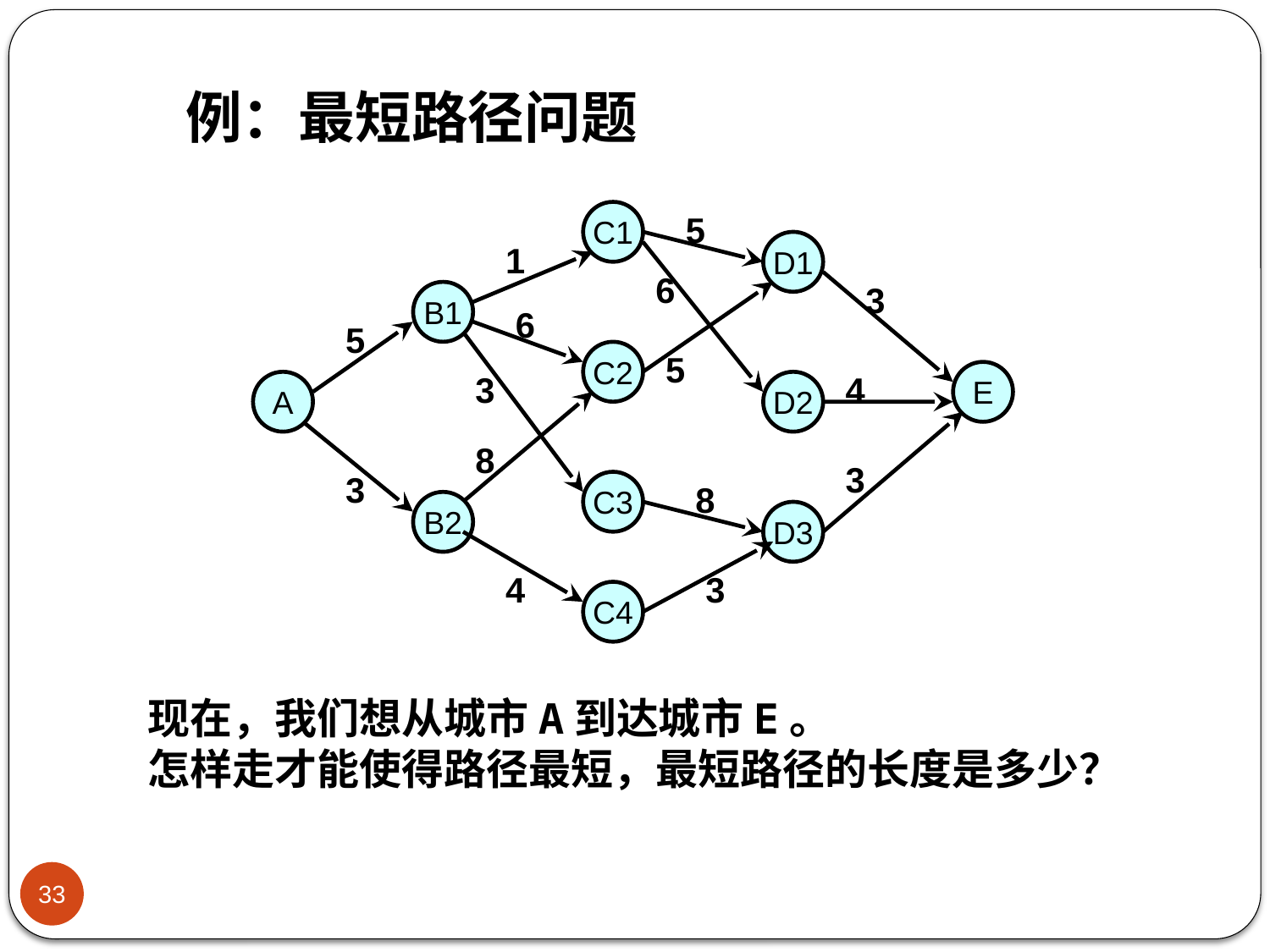

例：最短路径问题
C1
5
1

D1

6

3
B1

6
5

C2
5
3
4
E
A
D2

8
3
3
C3
8
B2

D3

4
3
C4
现在，我们想从城市A到达城市E。
怎样走才能使得路径最短，最短路径的长度是多少？
33